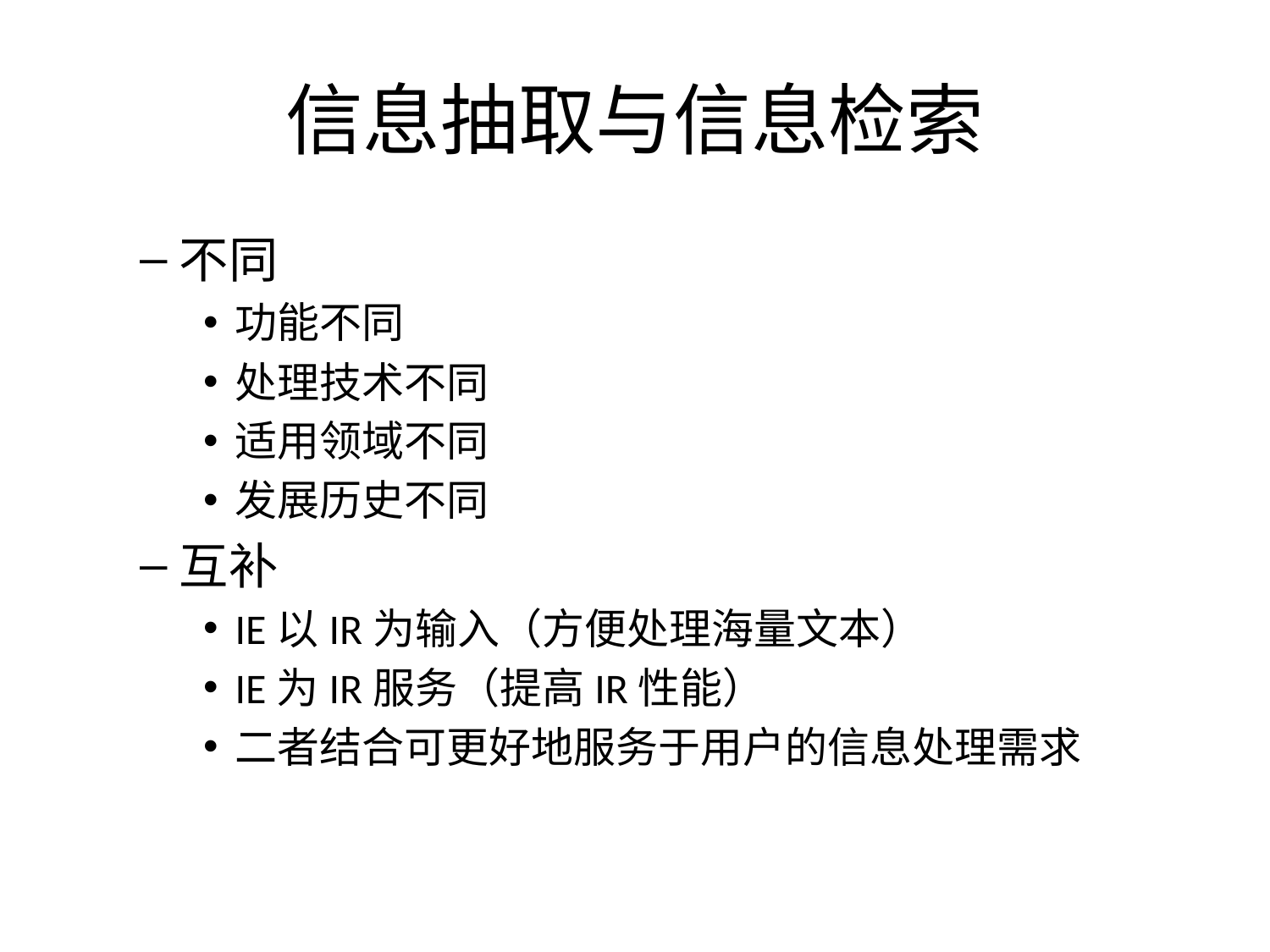

# 信息抽取与信息检索
不同
功能不同
处理技术不同
适用领域不同
发展历史不同
互补
IE以IR为输入（方便处理海量文本）
IE为IR服务（提高IR性能）
二者结合可更好地服务于用户的信息处理需求